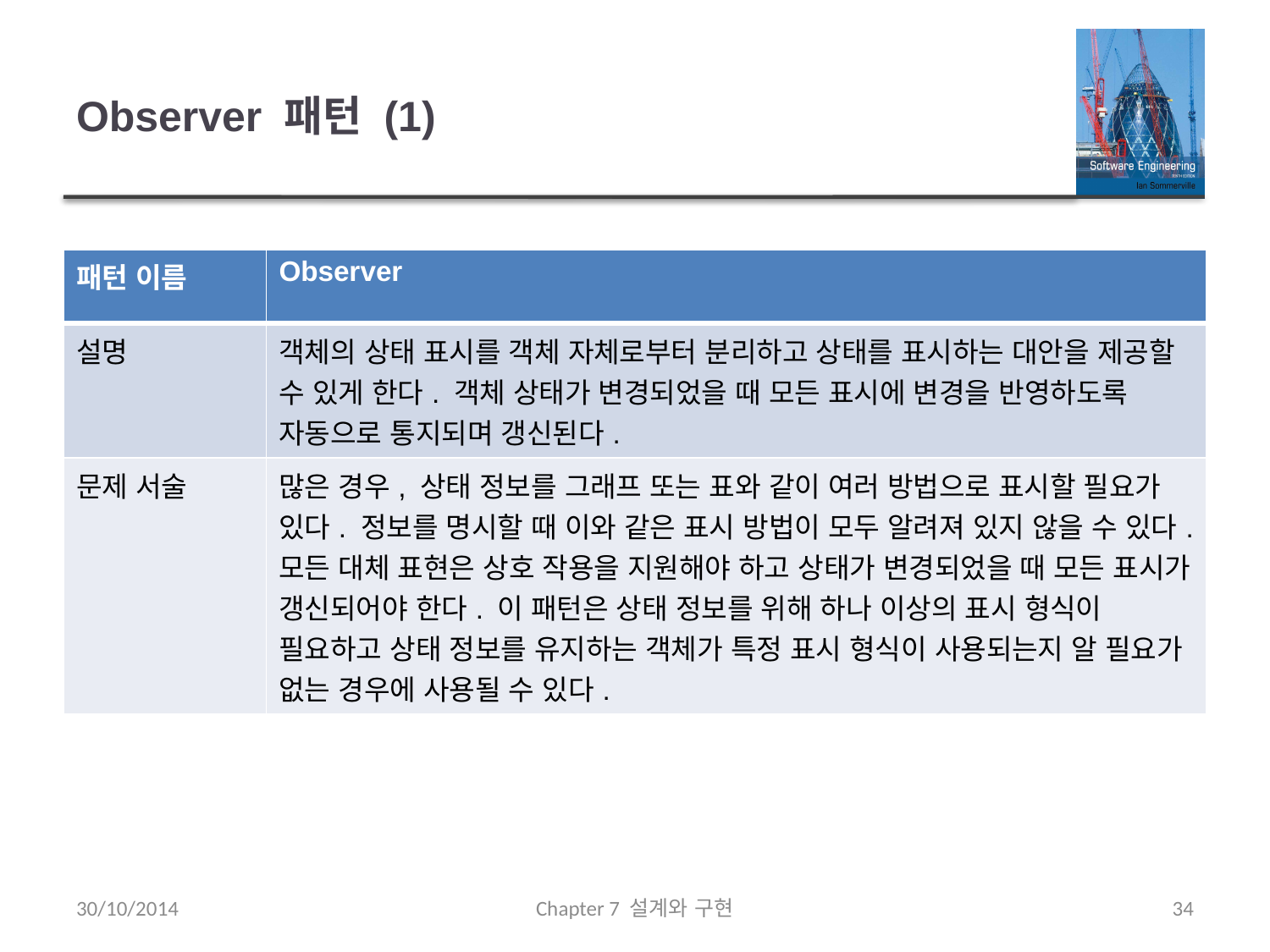

# Observer 패턴 (1)
| 패턴 이름 | Observer |
| --- | --- |
| 설명 | 객체의 상태 표시를 객체 자체로부터 분리하고 상태를 표시하는 대안을 제공할 수 있게 한다. 객체 상태가 변경되었을 때 모든 표시에 변경을 반영하도록 자동으로 통지되며 갱신된다. |
| 문제 서술 | 많은 경우, 상태 정보를 그래프 또는 표와 같이 여러 방법으로 표시할 필요가 있다. 정보를 명시할 때 이와 같은 표시 방법이 모두 알려져 있지 않을 수 있다. 모든 대체 표현은 상호 작용을 지원해야 하고 상태가 변경되었을 때 모든 표시가 갱신되어야 한다. 이 패턴은 상태 정보를 위해 하나 이상의 표시 형식이 필요하고 상태 정보를 유지하는 객체가 특정 표시 형식이 사용되는지 알 필요가 없는 경우에 사용될 수 있다. |
30/10/2014
Chapter 7 설계와 구현
34